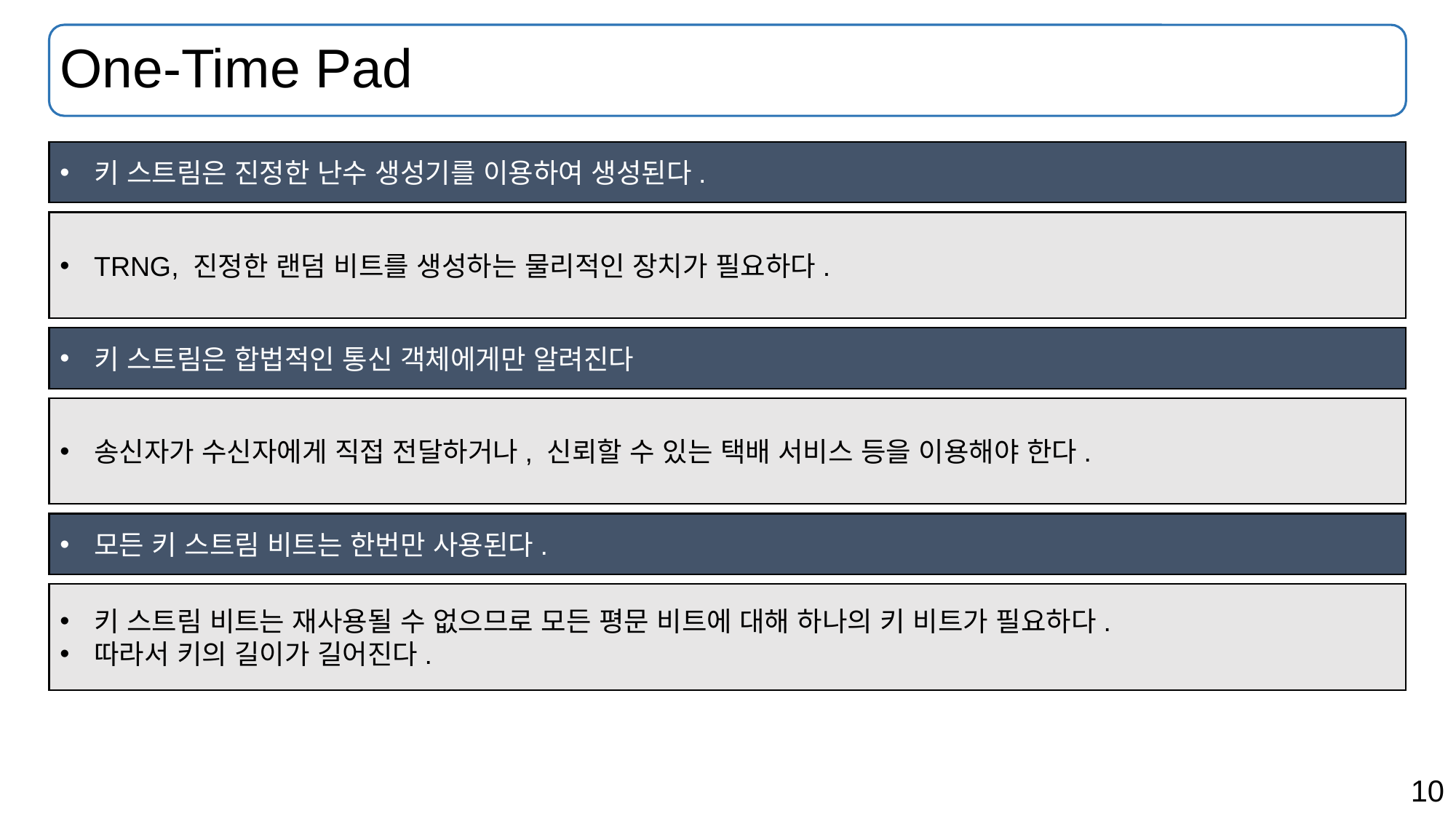

# One-Time Pad
키 스트림은 진정한 난수 생성기를 이용하여 생성된다.
TRNG, 진정한 랜덤 비트를 생성하는 물리적인 장치가 필요하다.
키 스트림은 합법적인 통신 객체에게만 알려진다
송신자가 수신자에게 직접 전달하거나, 신뢰할 수 있는 택배 서비스 등을 이용해야 한다.
모든 키 스트림 비트는 한번만 사용된다.
키 스트림 비트는 재사용될 수 없으므로 모든 평문 비트에 대해 하나의 키 비트가 필요하다.
따라서 키의 길이가 길어진다.